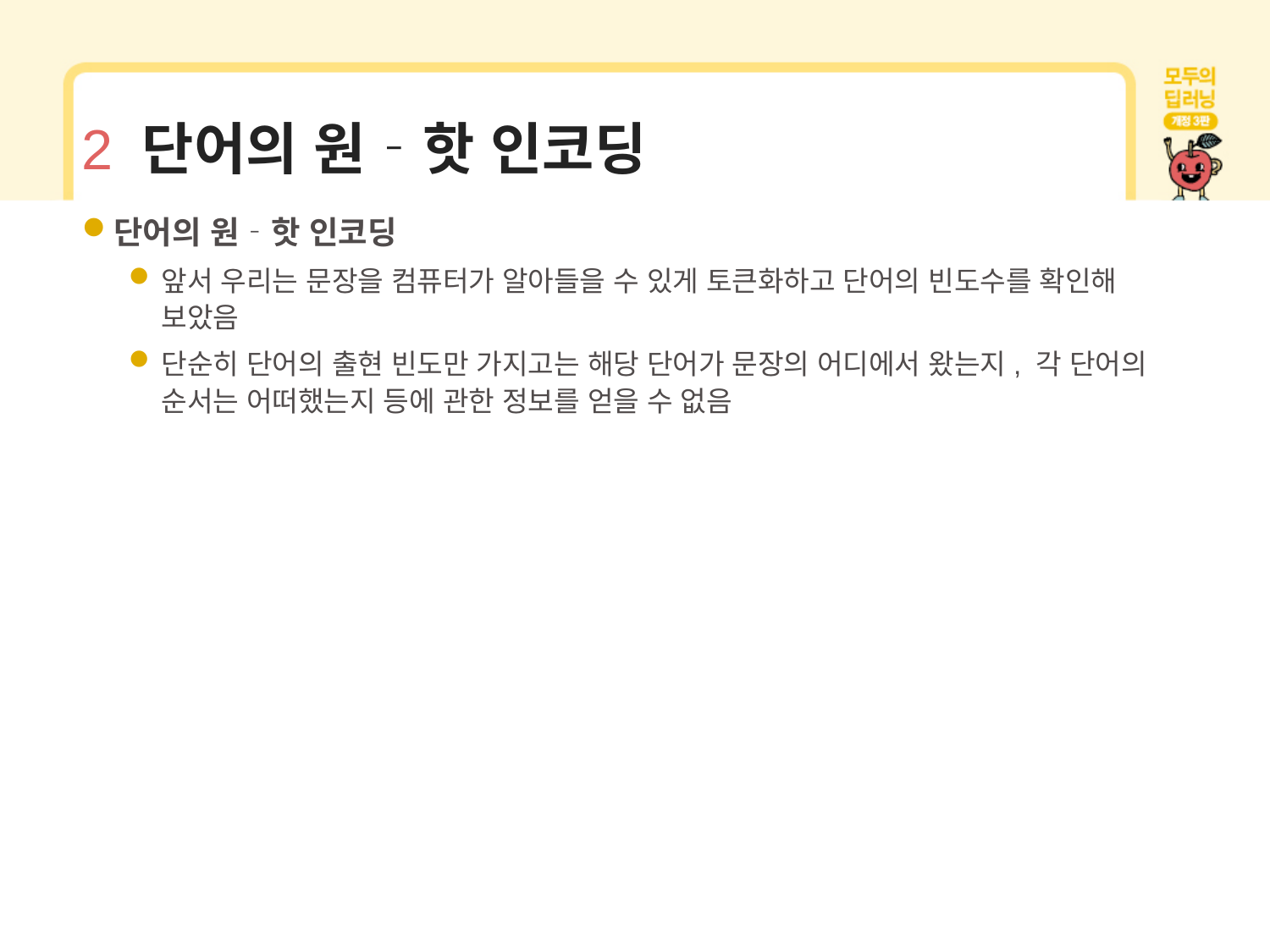

# 2 단어의 원‐핫 인코딩
단어의 원‐핫 인코딩
앞서 우리는 문장을 컴퓨터가 알아들을 수 있게 토큰화하고 단어의 빈도수를 확인해 보았음
단순히 단어의 출현 빈도만 가지고는 해당 단어가 문장의 어디에서 왔는지, 각 단어의 순서는 어떠했는지 등에 관한 정보를 얻을 수 없음